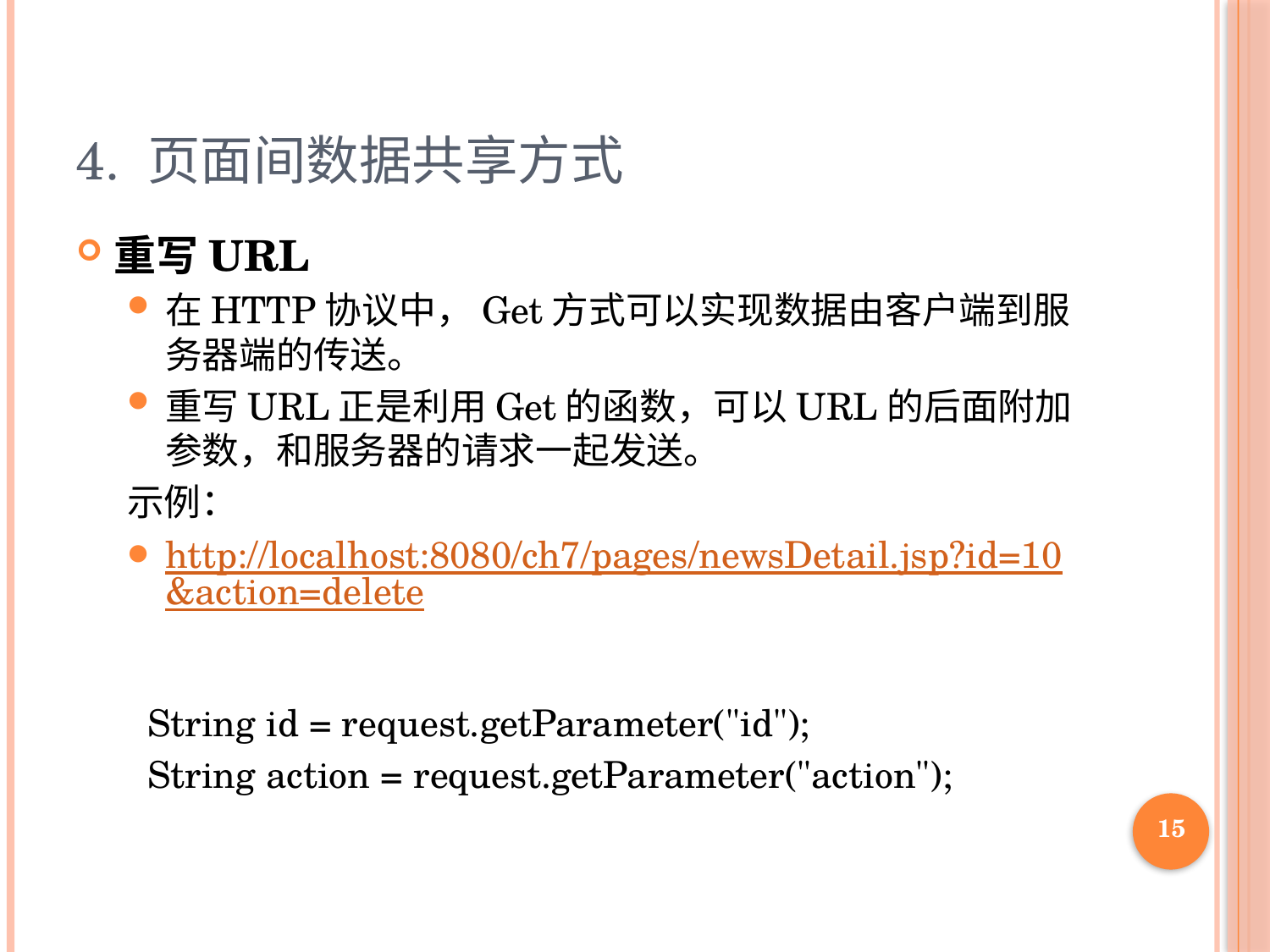

# 4. 页面间数据共享方式
重写URL
在HTTP协议中，Get方式可以实现数据由客户端到服务器端的传送。
重写URL正是利用Get的函数，可以URL的后面附加参数，和服务器的请求一起发送。
示例：
http://localhost:8080/ch7/pages/newsDetail.jsp?id=10&action=delete

  String id = request.getParameter("id");
  String action = request.getParameter("action");
15